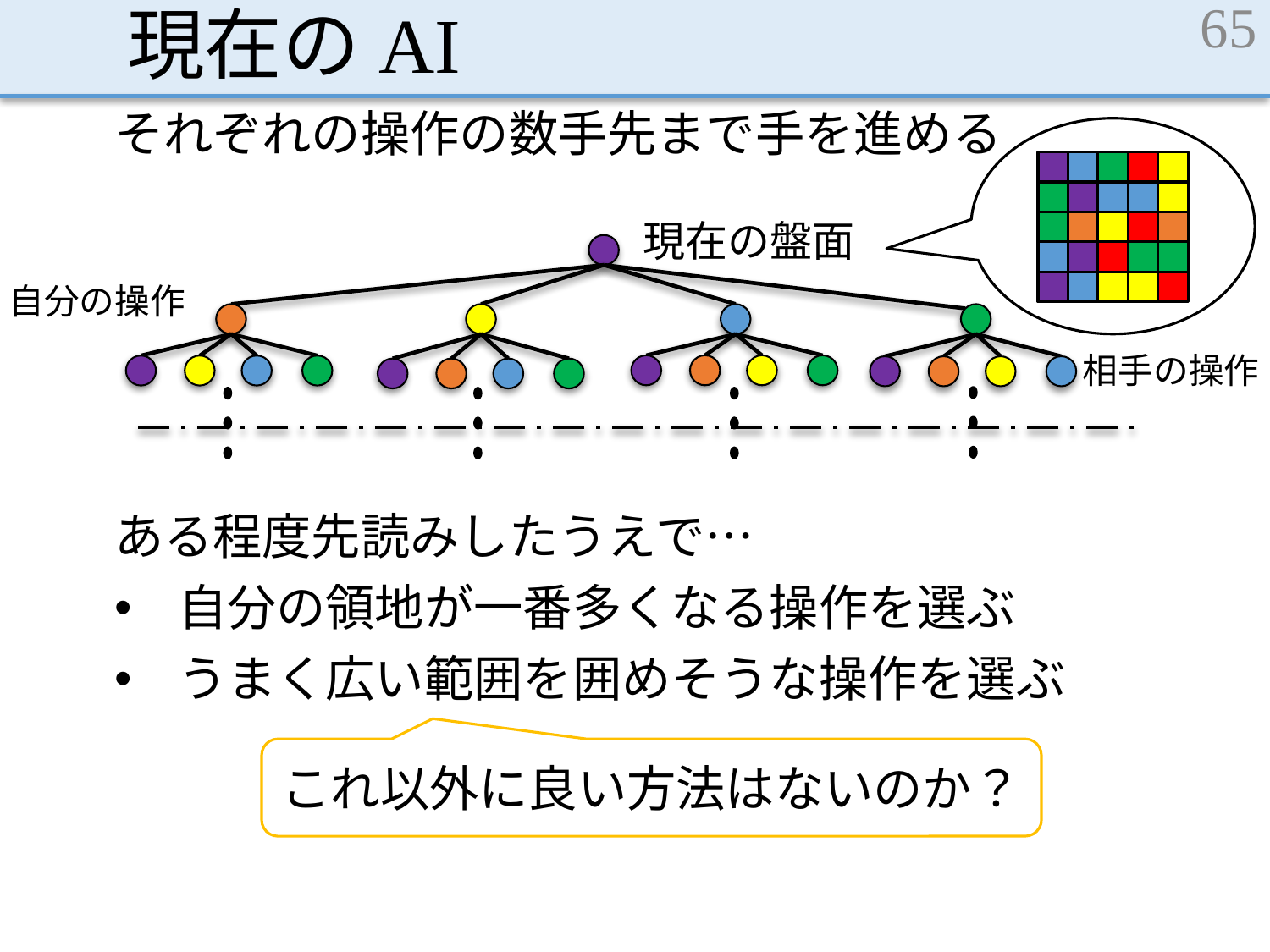

# 現在のAI
65
それぞれの操作の数手先まで手を進める

現在の盤面

自分の操作
相手の操作

ある程度先読みしたうえで…
自分の領地が一番多くなる操作を選ぶ
うまく広い範囲を囲めそうな操作を選ぶ
これ以外に良い方法はないのか？